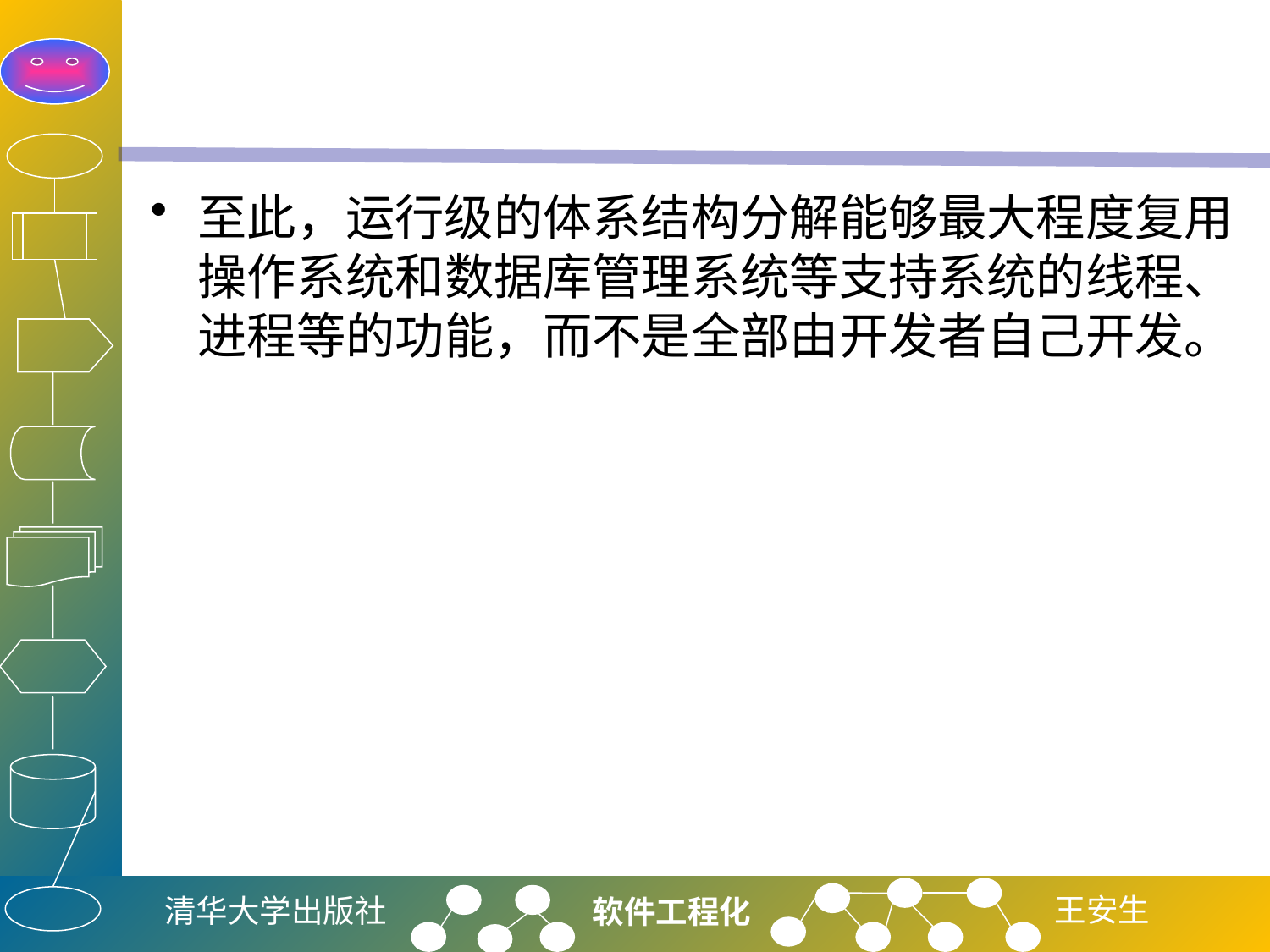

#
至此，运行级的体系结构分解能够最大程度复用操作系统和数据库管理系统等支持系统的线程、进程等的功能，而不是全部由开发者自己开发。